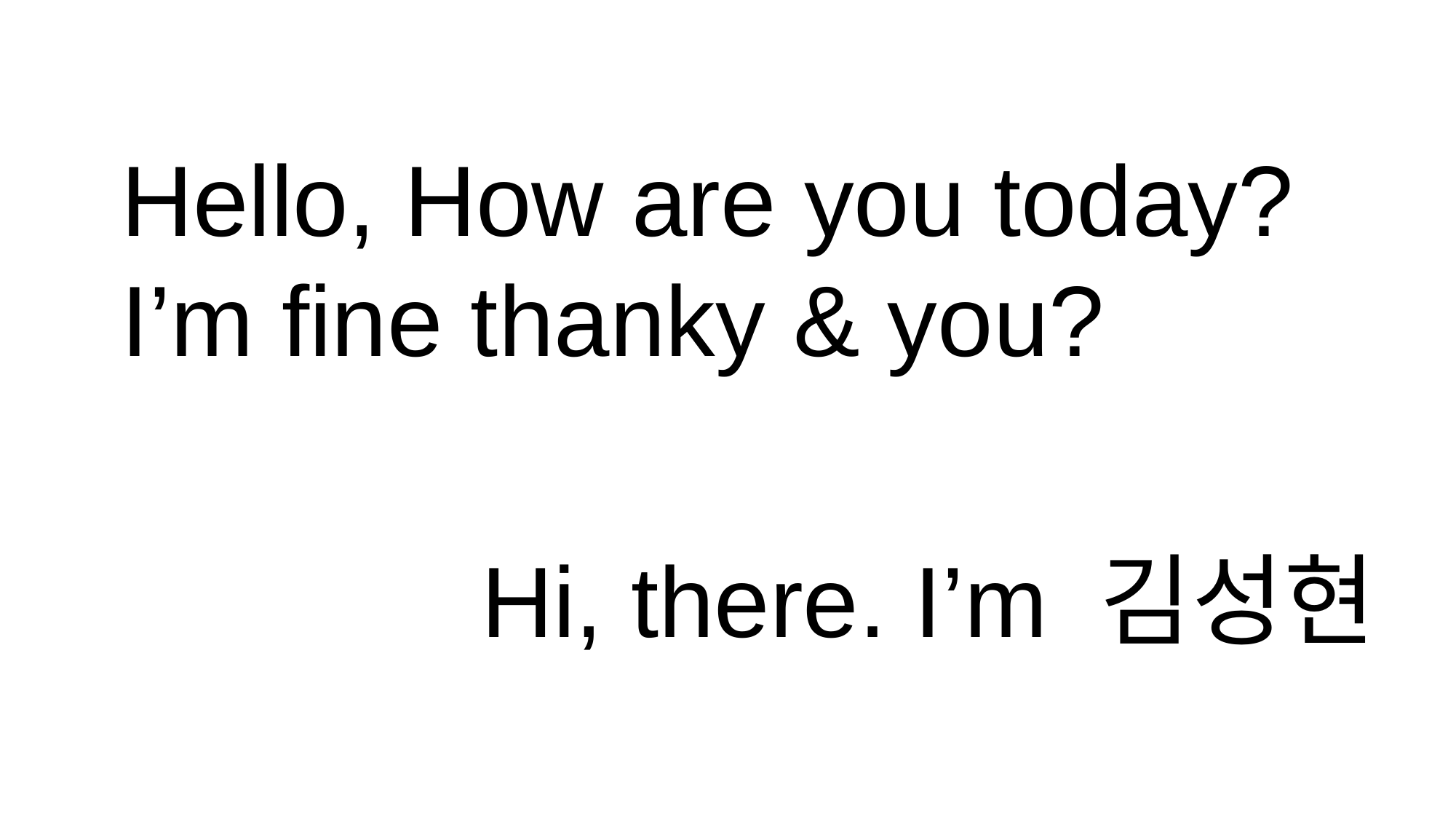

Hello, How are you today?
I’m fine thanky & you?
Hi, there. I’m 김성현